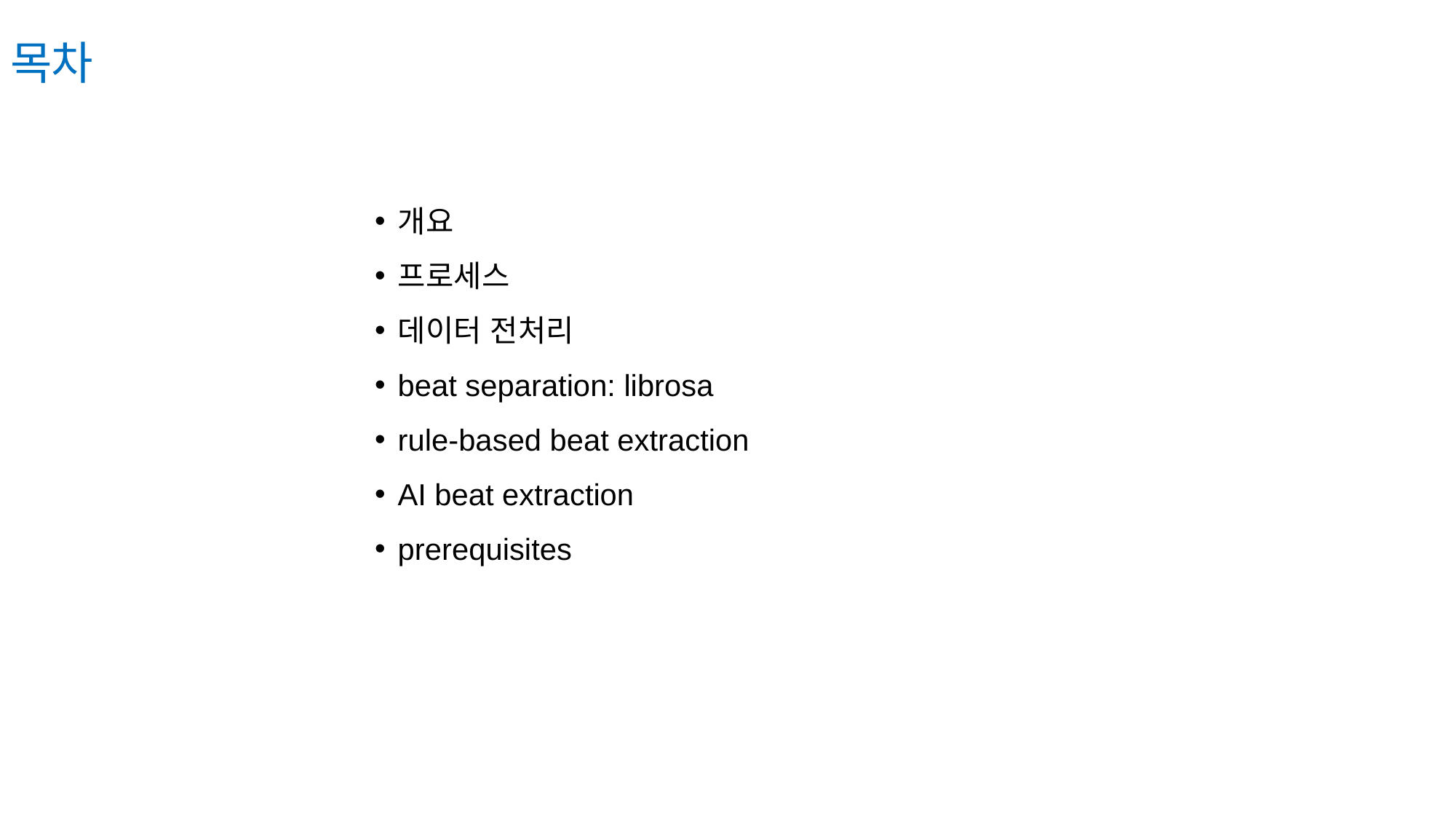

목차
개요
프로세스
데이터 전처리
beat separation: librosa
rule-based beat extraction
AI beat extraction
prerequisites